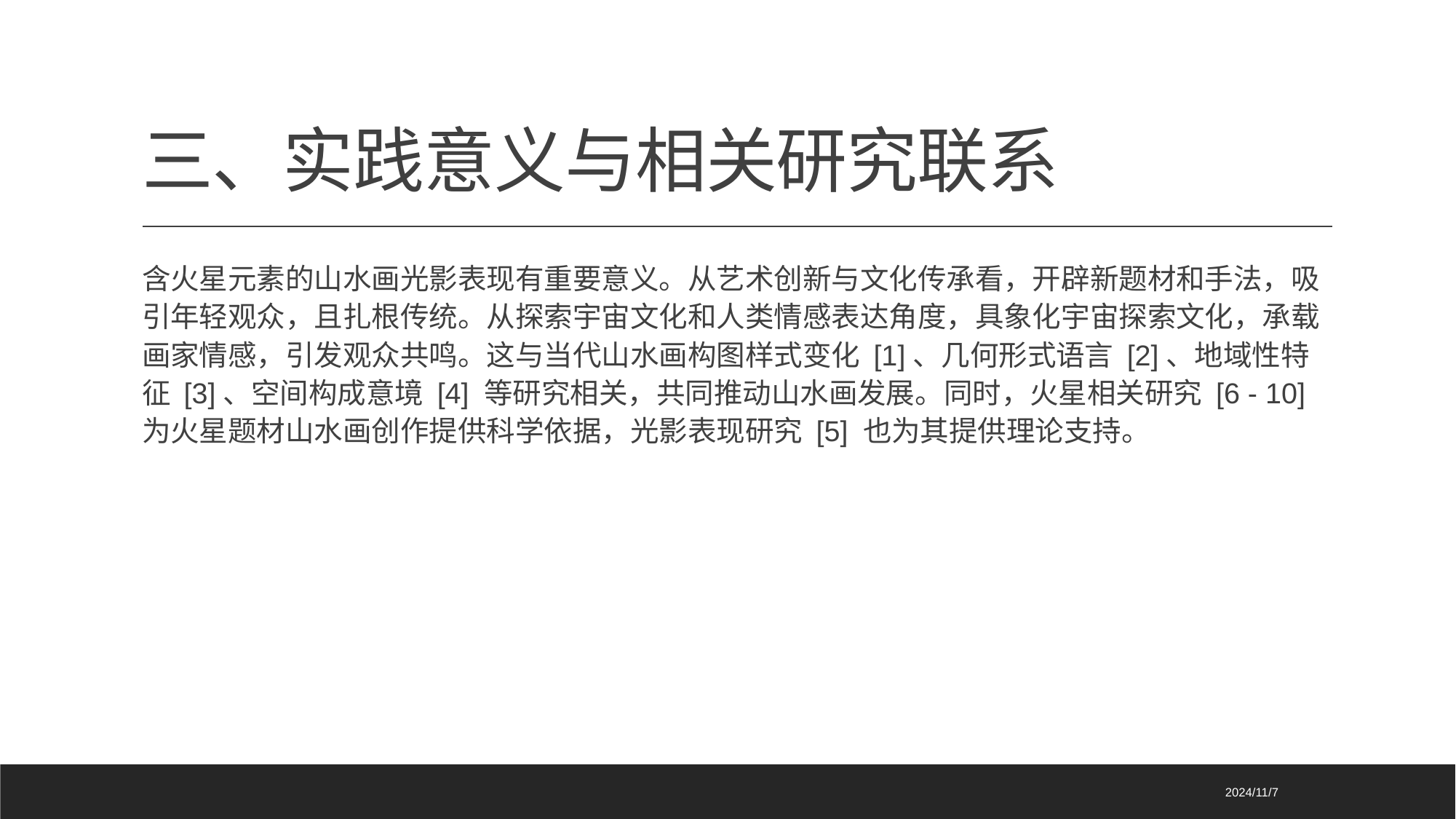

# 三、实践意义与相关研究联系
含火星元素的山水画光影表现有重要意义。从艺术创新与文化传承看，开辟新题材和手法，吸引年轻观众，且扎根传统。从探索宇宙文化和人类情感表达角度，具象化宇宙探索文化，承载画家情感，引发观众共鸣。这与当代山水画构图样式变化 [1]、几何形式语言 [2]、地域性特征 [3]、空间构成意境 [4] 等研究相关，共同推动山水画发展。同时，火星相关研究 [6 - 10] 为火星题材山水画创作提供科学依据，光影表现研究 [5] 也为其提供理论支持。
2024/11/7